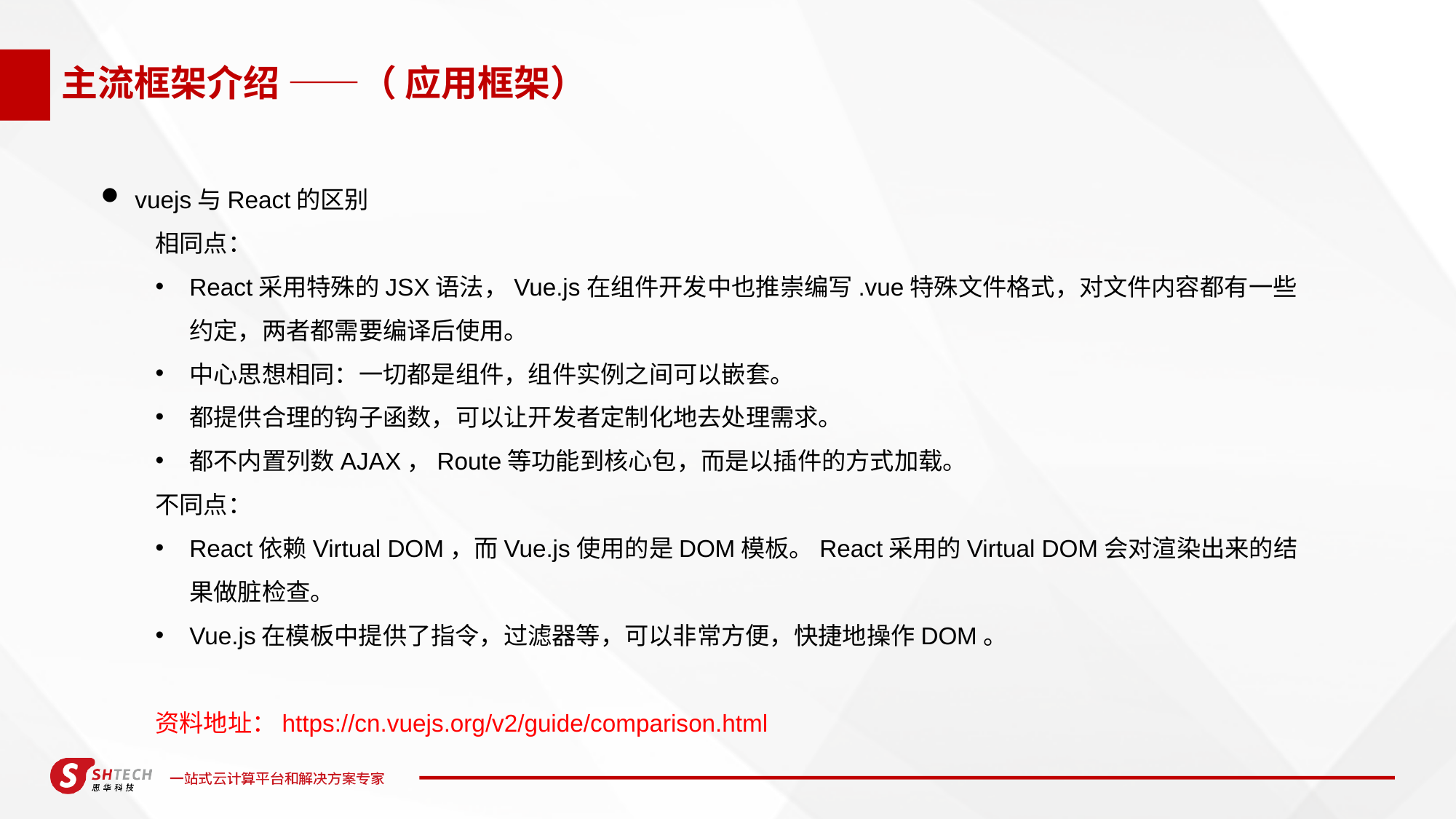

# 主流框架介绍 ——（ 应用框架）
vuejs与React的区别
相同点：
React采用特殊的JSX语法，Vue.js在组件开发中也推崇编写.vue特殊文件格式，对文件内容都有一些约定，两者都需要编译后使用。
中心思想相同：一切都是组件，组件实例之间可以嵌套。
都提供合理的钩子函数，可以让开发者定制化地去处理需求。
都不内置列数AJAX，Route等功能到核心包，而是以插件的方式加载。
不同点：
React依赖Virtual DOM，而Vue.js使用的是DOM模板。React采用的Virtual DOM会对渲染出来的结果做脏检查。
Vue.js在模板中提供了指令，过滤器等，可以非常方便，快捷地操作DOM。

资料地址：https://cn.vuejs.org/v2/guide/comparison.html